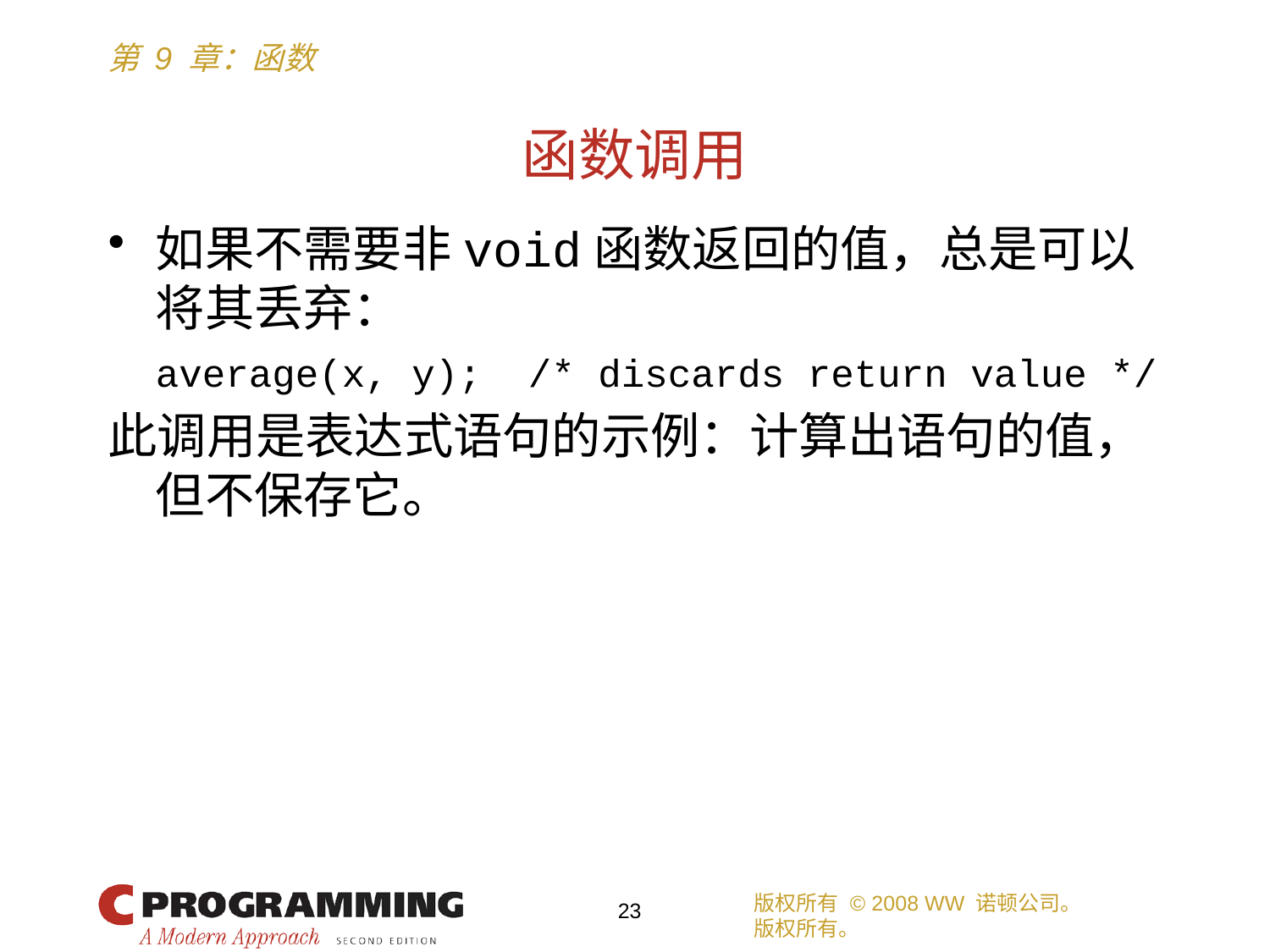

# 函数调用
如果不需要非void函数返回的值，总是可以将其丢弃：
	average(x, y);  /* discards return value */
此调用是表达式语句的示例：计算出语句的值，但不保存它。
版权所有 © 2008 WW 诺顿公司。
版权所有。
23